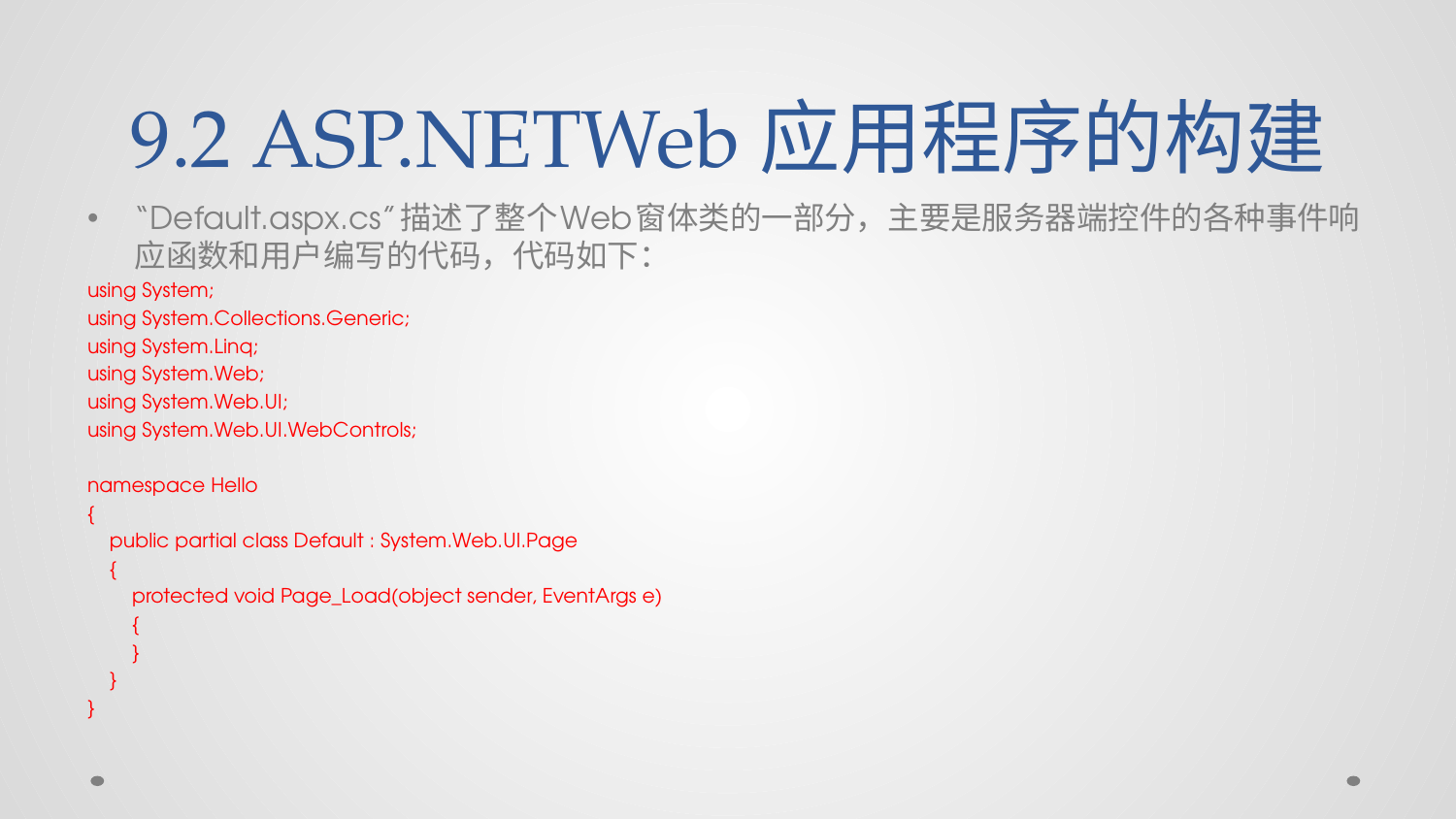

# 9.2 ASP.NETWeb应用程序的构建
“Default.aspx.cs”描述了整个Web窗体类的一部分，主要是服务器端控件的各种事件响应函数和用户编写的代码，代码如下：
using System;
using System.Collections.Generic;
using System.Linq;
using System.Web;
using System.Web.UI;
using System.Web.UI.WebControls;

namespace Hello
{
    public partial class Default : System.Web.UI.Page
    {
        protected void Page_Load(object sender, EventArgs e)
        {
        }
    }
}